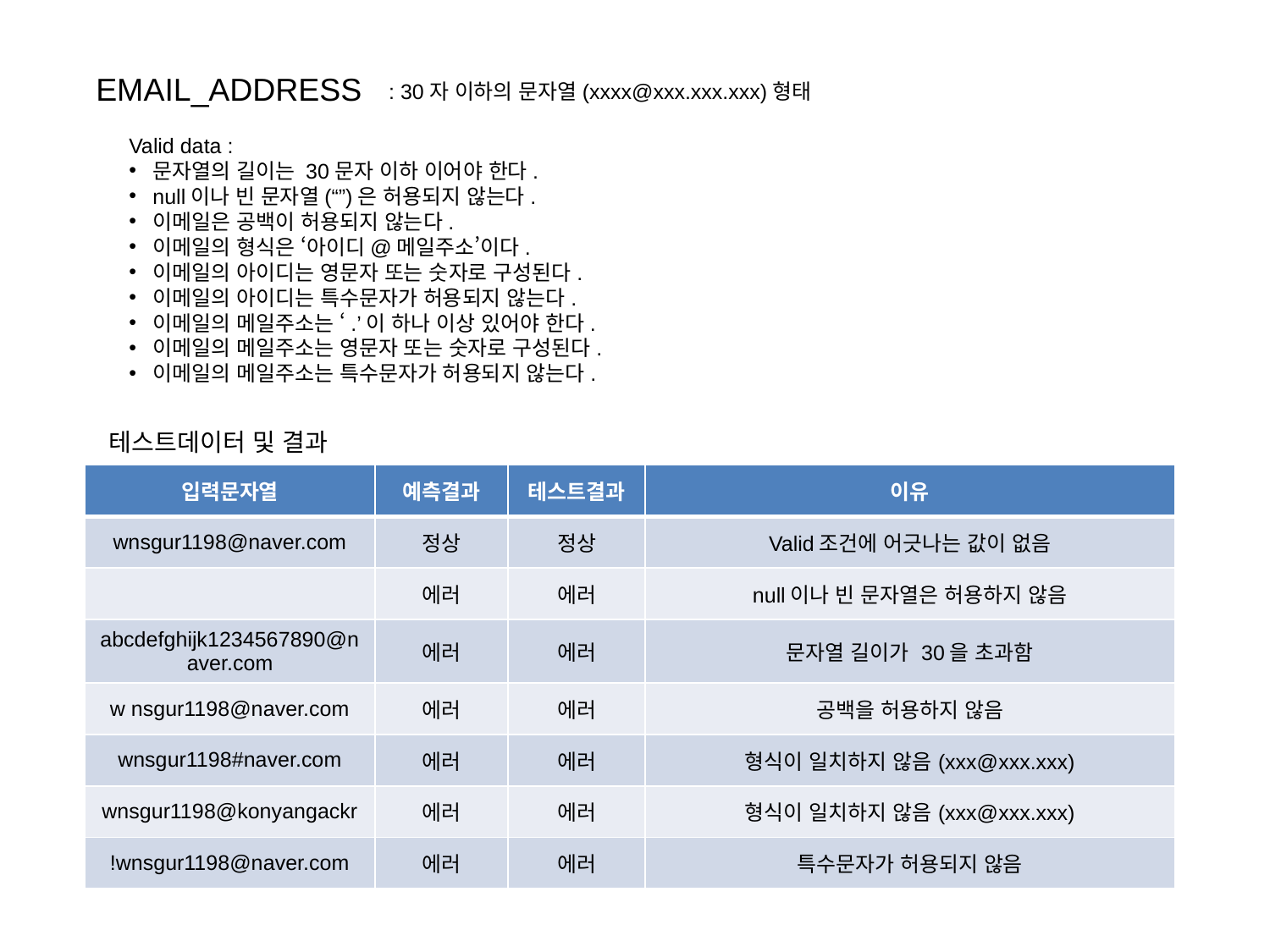

: 30자 이하의 문자열(xxxx@xxx.xxx.xxx)형태
EMAIL_ADDRESS
Valid data :
문자열의 길이는 30문자 이하 이어야 한다.
null이나 빈 문자열(“”)은 허용되지 않는다.
이메일은 공백이 허용되지 않는다.
이메일의 형식은 ‘아이디@메일주소’이다.
이메일의 아이디는 영문자 또는 숫자로 구성된다.
이메일의 아이디는 특수문자가 허용되지 않는다.
이메일의 메일주소는 ‘.’이 하나 이상 있어야 한다.
이메일의 메일주소는 영문자 또는 숫자로 구성된다.
이메일의 메일주소는 특수문자가 허용되지 않는다.
테스트데이터 및 결과
| 입력문자열 | 예측결과 | 테스트결과 | 이유 |
| --- | --- | --- | --- |
| wnsgur1198@naver.com | 정상 | 정상 | Valid조건에 어긋나는 값이 없음 |
|  | 에러 | 에러 | null이나 빈 문자열은 허용하지 않음 |
| abcdefghijk1234567890@naver.com | 에러 | 에러 | 문자열 길이가 30을 초과함 |
| w nsgur1198@naver.com | 에러 | 에러 | 공백을 허용하지 않음 |
| wnsgur1198#naver.com | 에러 | 에러 | 형식이 일치하지 않음(xxx@xxx.xxx) |
| wnsgur1198@konyangackr | 에러 | 에러 | 형식이 일치하지 않음(xxx@xxx.xxx) |
| !wnsgur1198@naver.com | 에러 | 에러 | 특수문자가 허용되지 않음 |